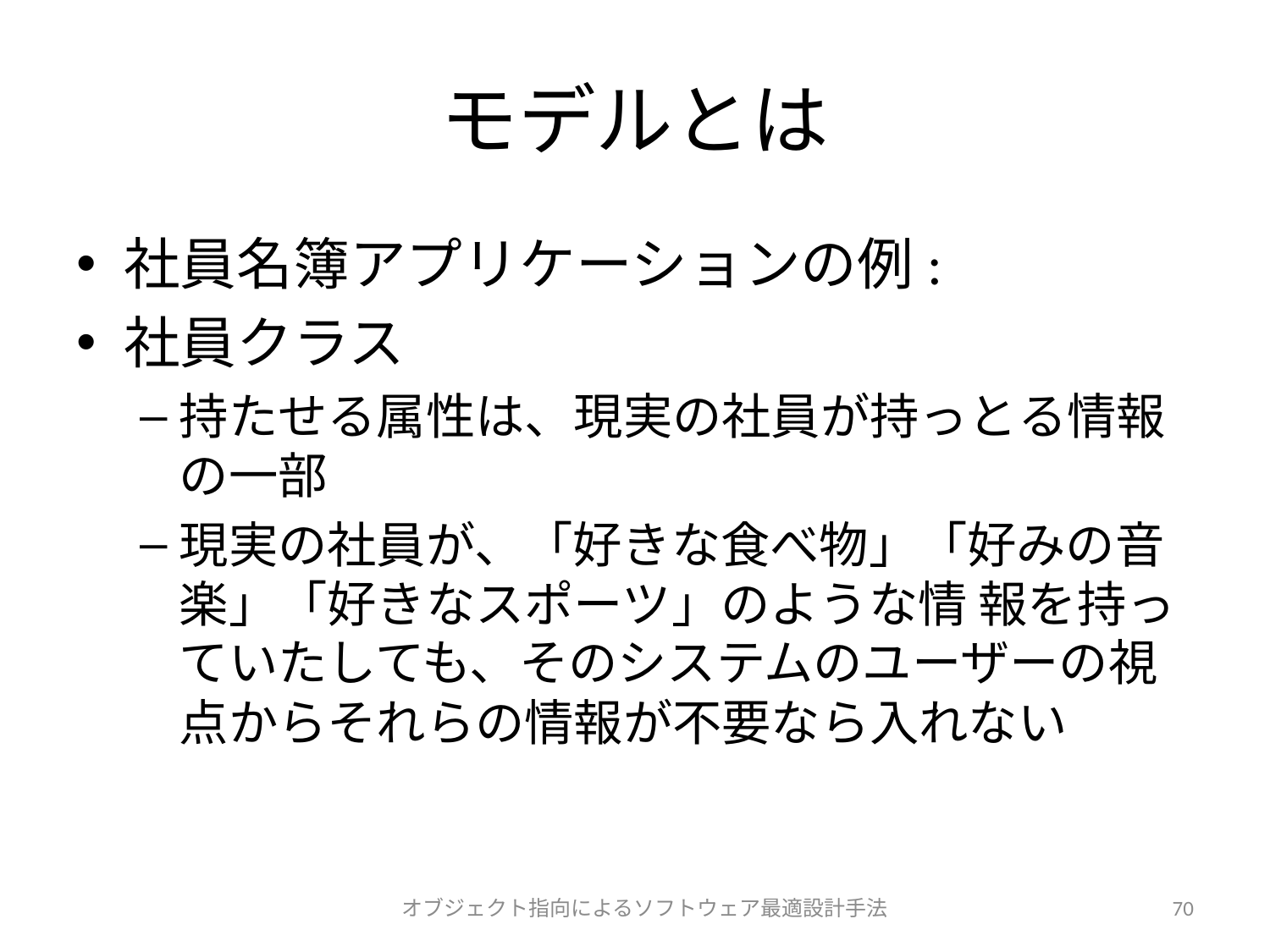

# モデルとは
社員名簿アプリケーションの例:
社員クラス
持たせる属性は、現実の社員が持っとる情報の一部
現実の社員が、「好きな食べ物」「好みの音楽」「好きなスポーツ」のような情 報を持っていたしても、そのシステムのユーザーの視点からそれらの情報が不要なら入れない
オブジェクト指向によるソフトウェア最適設計手法
70